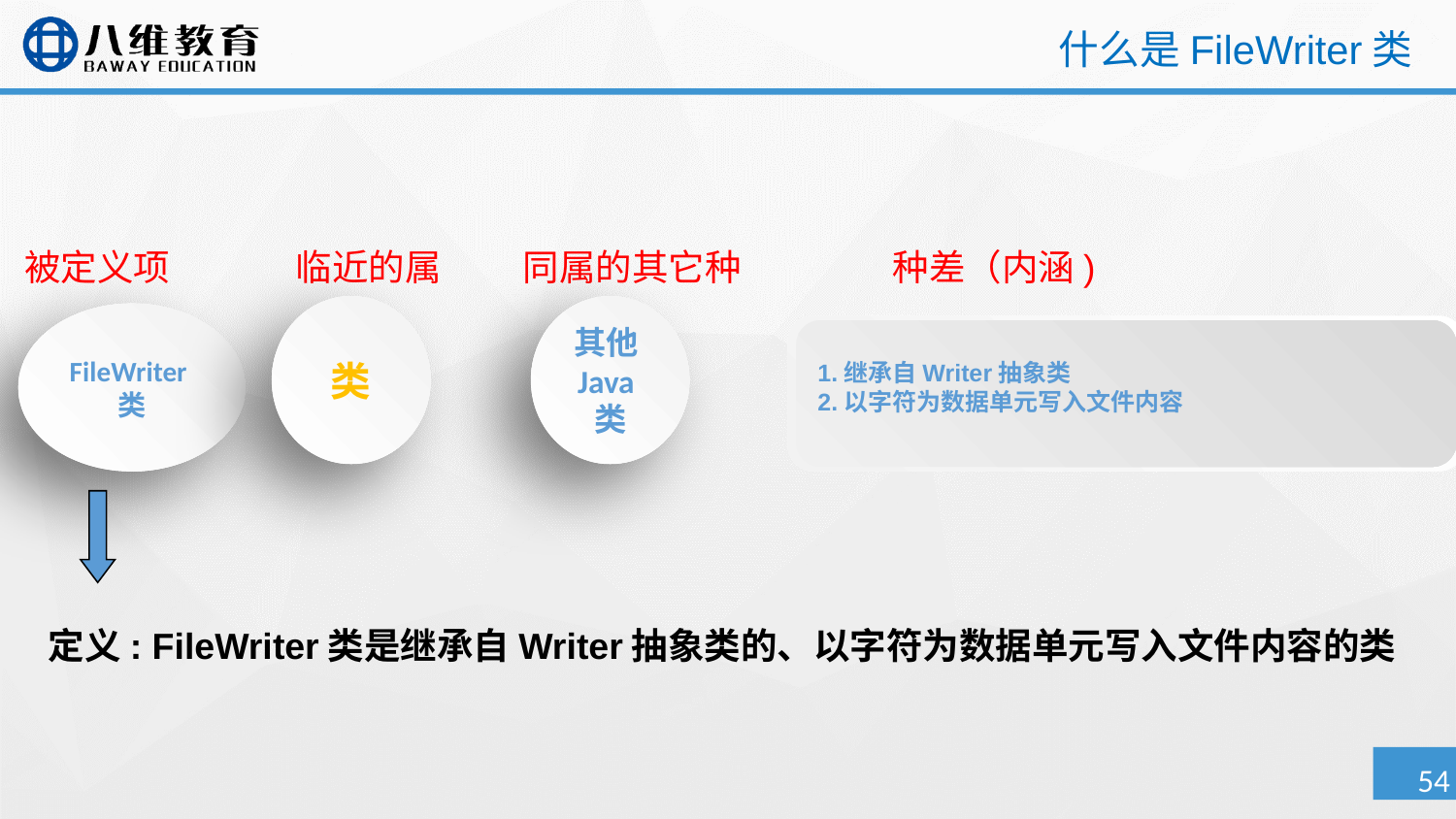

# 什么是FileWriter类
被定义项
临近的属
同属的其它种
种差（内涵)
类
其他Java类
FileWriter类

1.继承自Writer抽象类
2.以字符为数据单元写入文件内容

定义: FileWriter类是继承自Writer抽象类的、以字符为数据单元写入文件内容的类